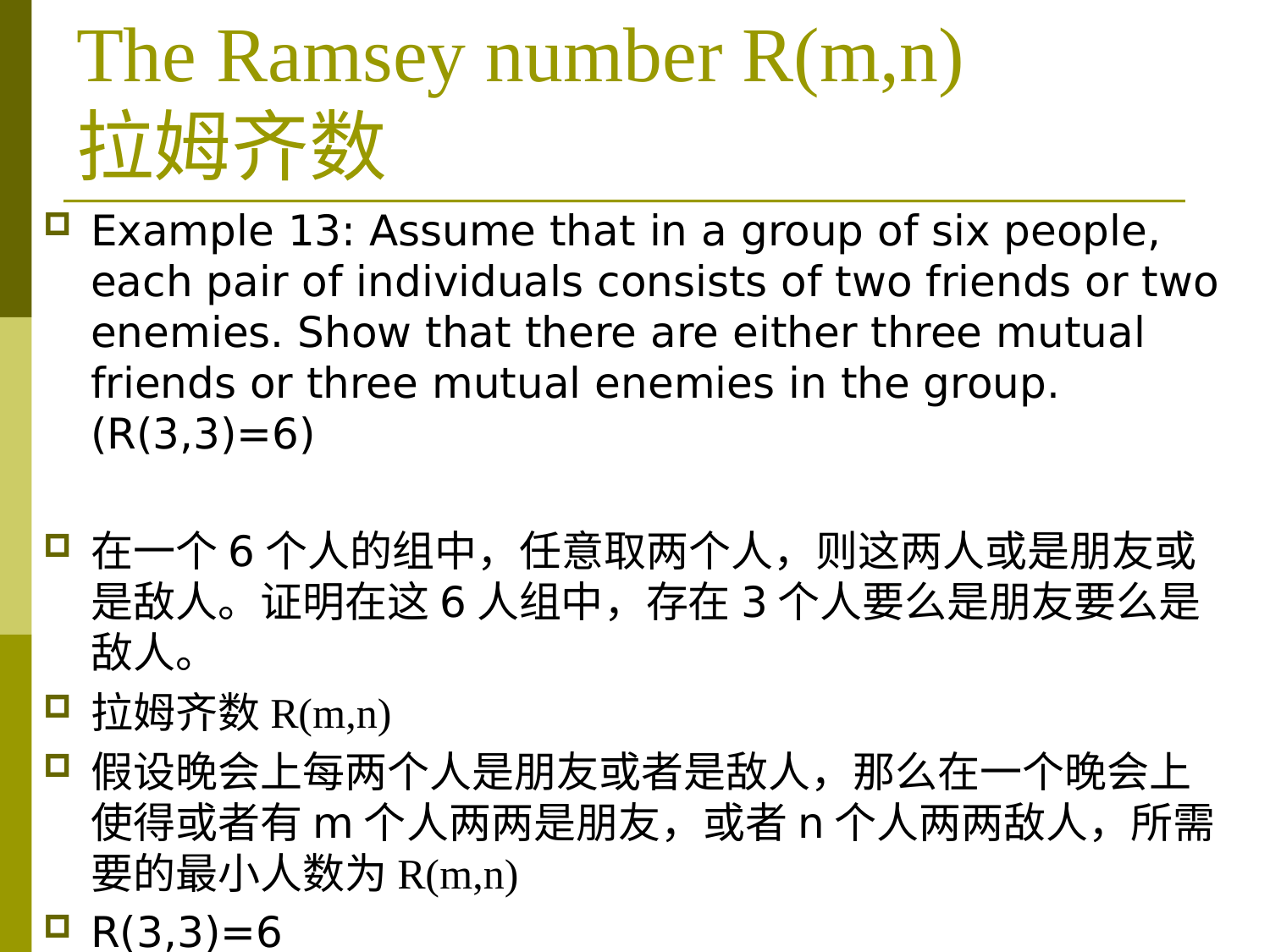

# The Ramsey number R(m,n) 拉姆齐数
Example 13: Assume that in a group of six people, each pair of individuals consists of two friends or two enemies. Show that there are either three mutual friends or three mutual enemies in the group. (R(3,3)=6)

在一个6个人的组中，任意取两个人，则这两人或是朋友或是敌人。证明在这6人组中，存在3个人要么是朋友要么是敌人。
拉姆齐数R(m,n)
假设晚会上每两个人是朋友或者是敌人，那么在一个晚会上使得或者有m个人两两是朋友，或者n个人两两敌人，所需要的最小人数为R(m,n)
R(3,3)=6